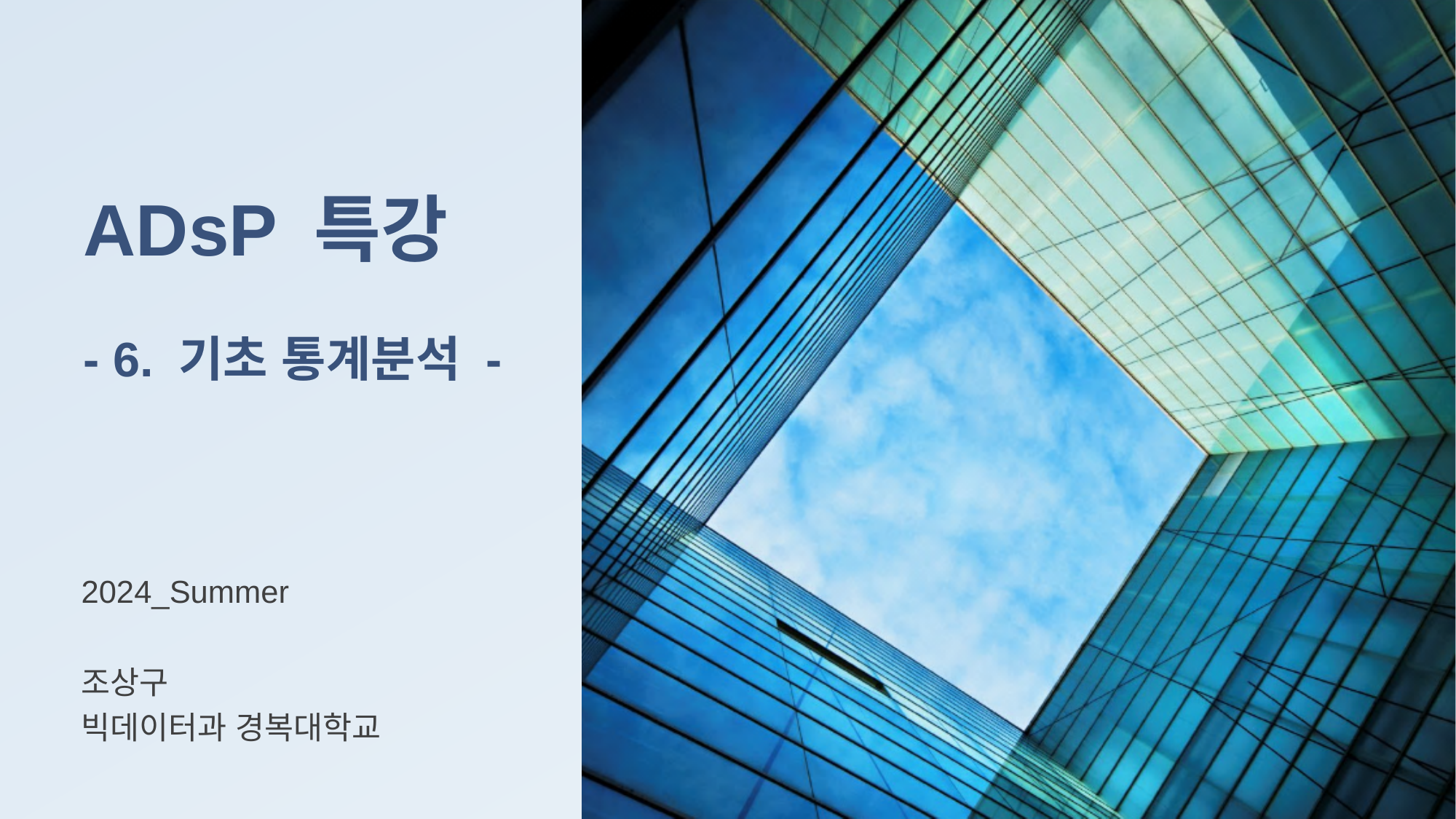

# ADsP 특강 - 6. 기초 통계분석 -
2024_Summer

조상구
빅데이터과 경복대학교